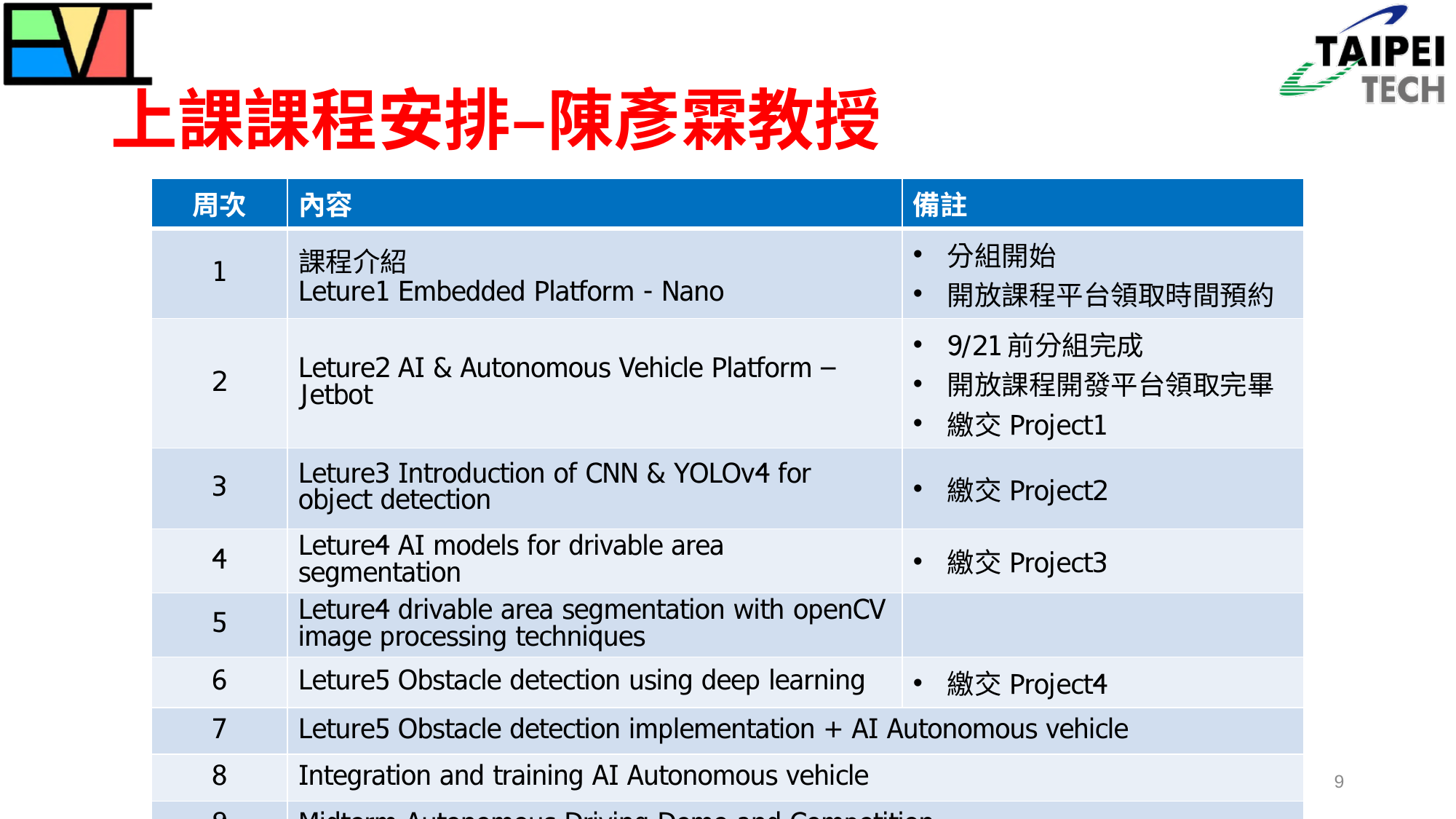

# 上課課程安排–陳彥霖教授
| 周次 | 內容 | 備註 |
| --- | --- | --- |
| 1 | 課程介紹 Leture1 Embedded Platform - Nano | 分組開始 開放課程平台領取時間預約 |
| 2 | Leture2 AI & Autonomous Vehicle Platform – Jetbot | 9/21前分組完成 開放課程開發平台領取完畢 繳交Project1 |
| 3 | Leture3 Introduction of CNN & YOLOv4 for object detection | 繳交Project2 |
| 4 | Leture4 AI models for drivable area segmentation | 繳交Project3 |
| 5 | Leture4 drivable area segmentation with openCV image processing techniques |  |
| 6 | Leture5 Obstacle detection using deep learning | 繳交Project4 |
| 7 | Leture5 Obstacle detection implementation + AI Autonomous vehicle |  |
| 8 | Integration and training AI Autonomous vehicle |  |
| 9 | Midterm Autonomous Driving Demo and Competition |  |
9